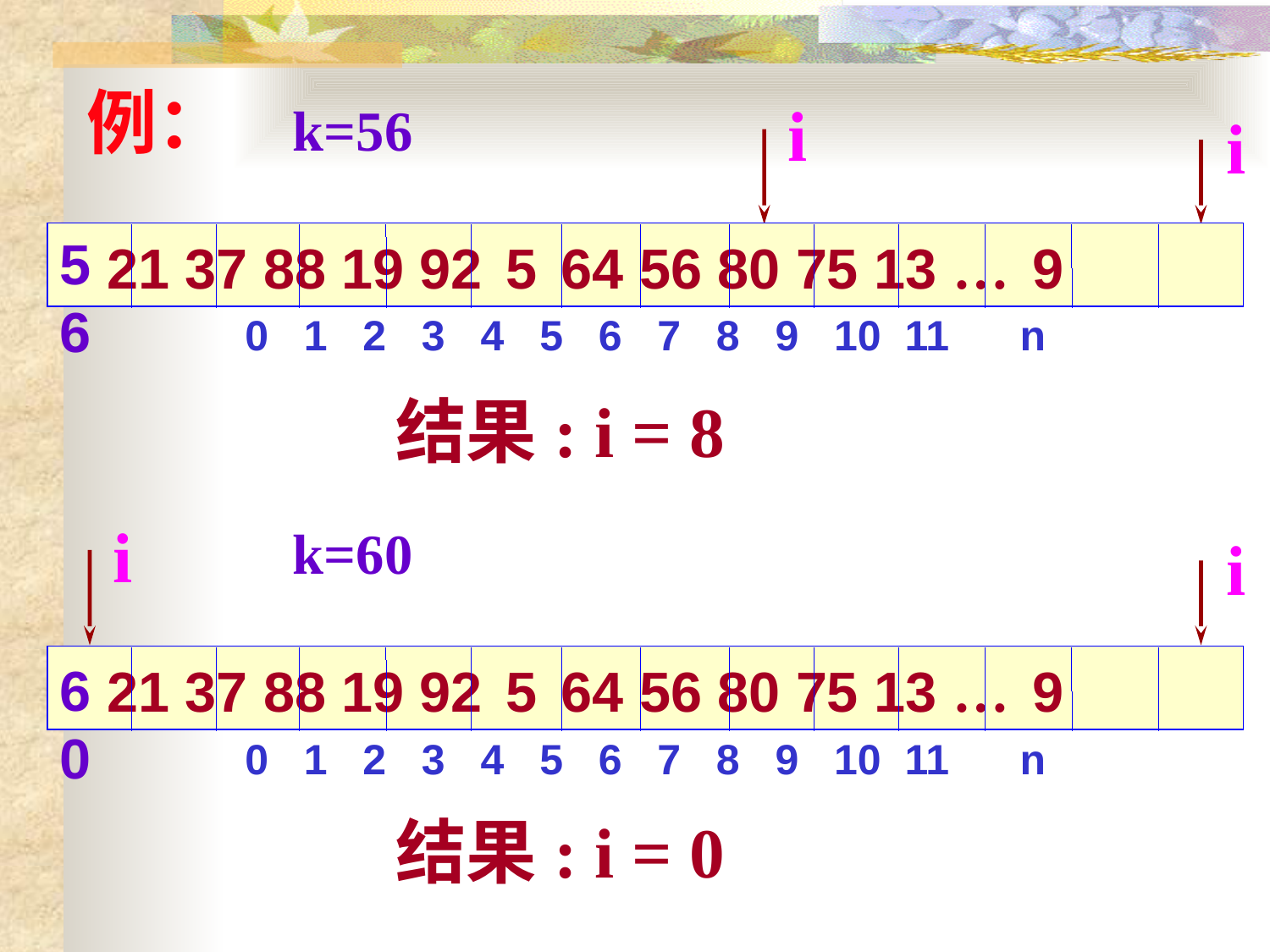

# 例：
i

k=56
i

56
   21 37 88 19 92  5  64 56 80 75 13 …  9

0   1   2   3   4   5   6   7   8   9   10  11      n
结果: i = 8
i

k=60
i

   21 37 88 19 92  5  64 56 80 75 13 …  9

0   1   2   3   4   5   6   7   8   9   10  11      n
60
结果: i = 0